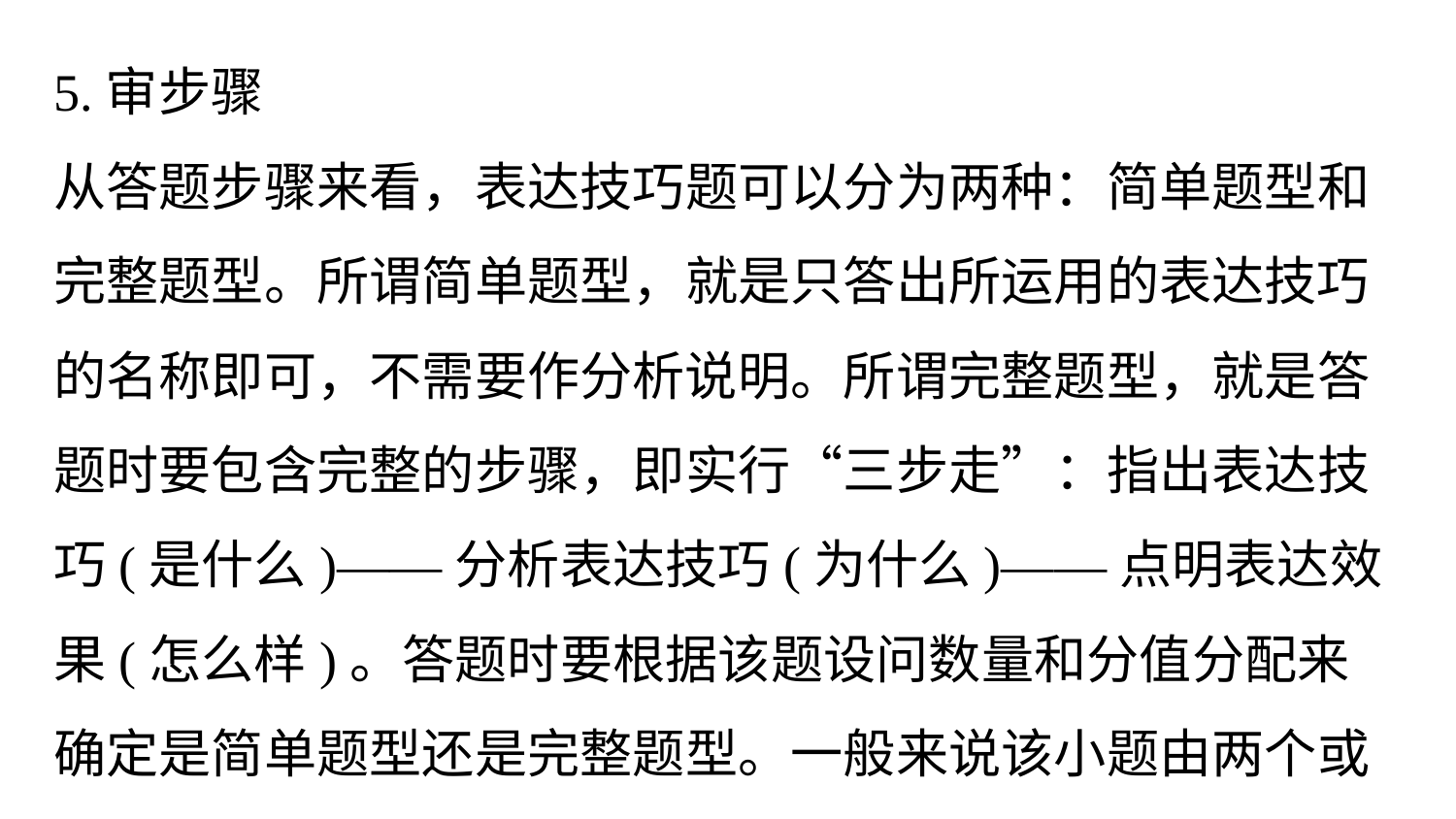

5.审步骤
从答题步骤来看，表达技巧题可以分为两种：简单题型和完整题型。所谓简单题型，就是只答出所运用的表达技巧的名称即可，不需要作分析说明。所谓完整题型，就是答题时要包含完整的步骤，即实行“三步走”：指出表达技巧(是什么)——分析表达技巧(为什么)——点明表达效果(怎么样)。答题时要根据该题设问数量和分值分配来确定是简单题型还是完整题型。一般来说该小题由两个或两个